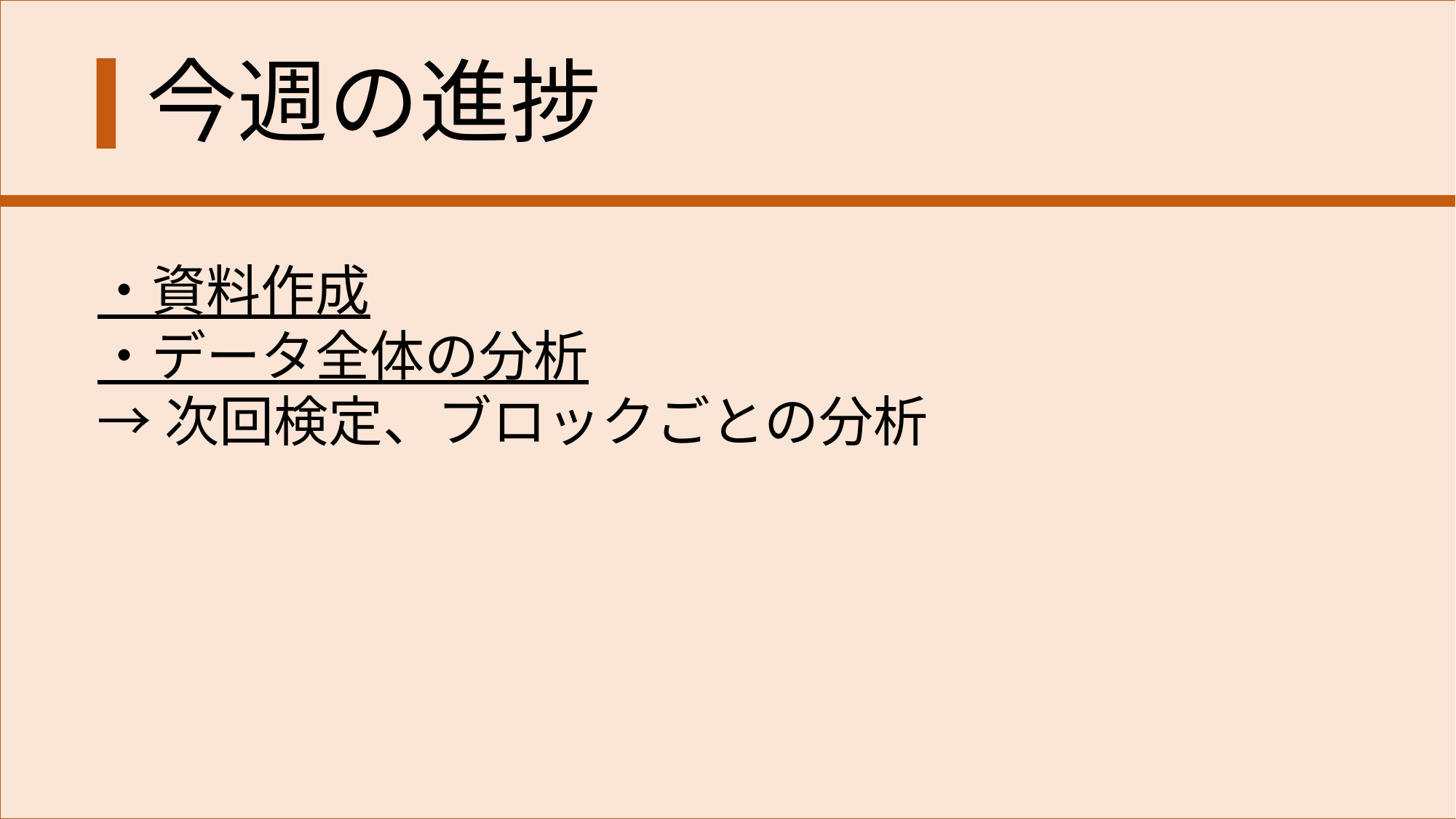

今週の進捗

・資料作成
・データ全体の分析
→次回検定、ブロックごとの分析